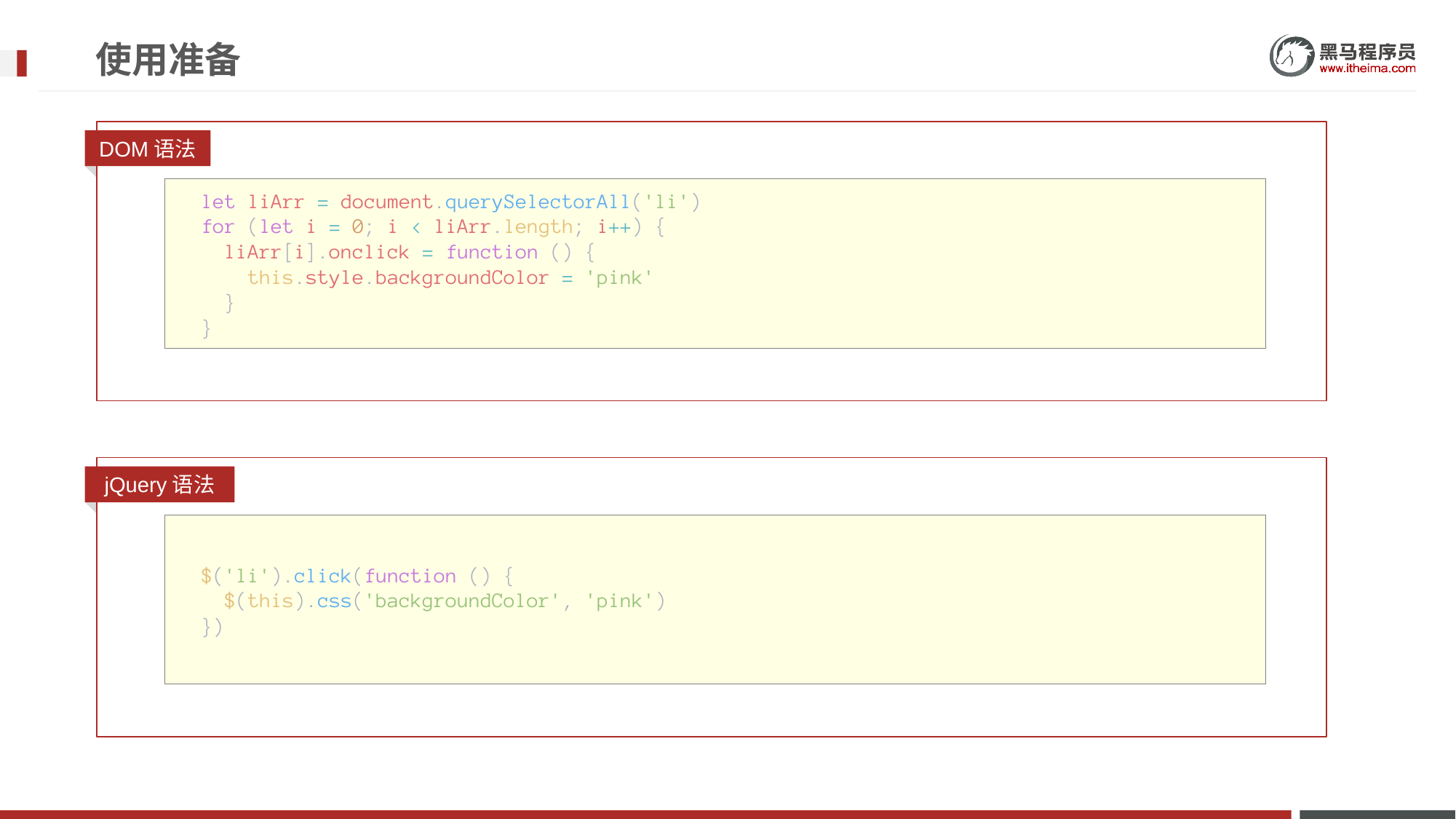

# 使用准备

DOM语法

      let liArr = document.querySelectorAll('li')
      for (let i = 0; i < liArr.length; i++) {
        liArr[i].onclick = function () {
          this.style.backgroundColor = 'pink'
        }
      }

jQuery语法

      $('li').click(function () {
        $(this).css('backgroundColor', 'pink')
      })